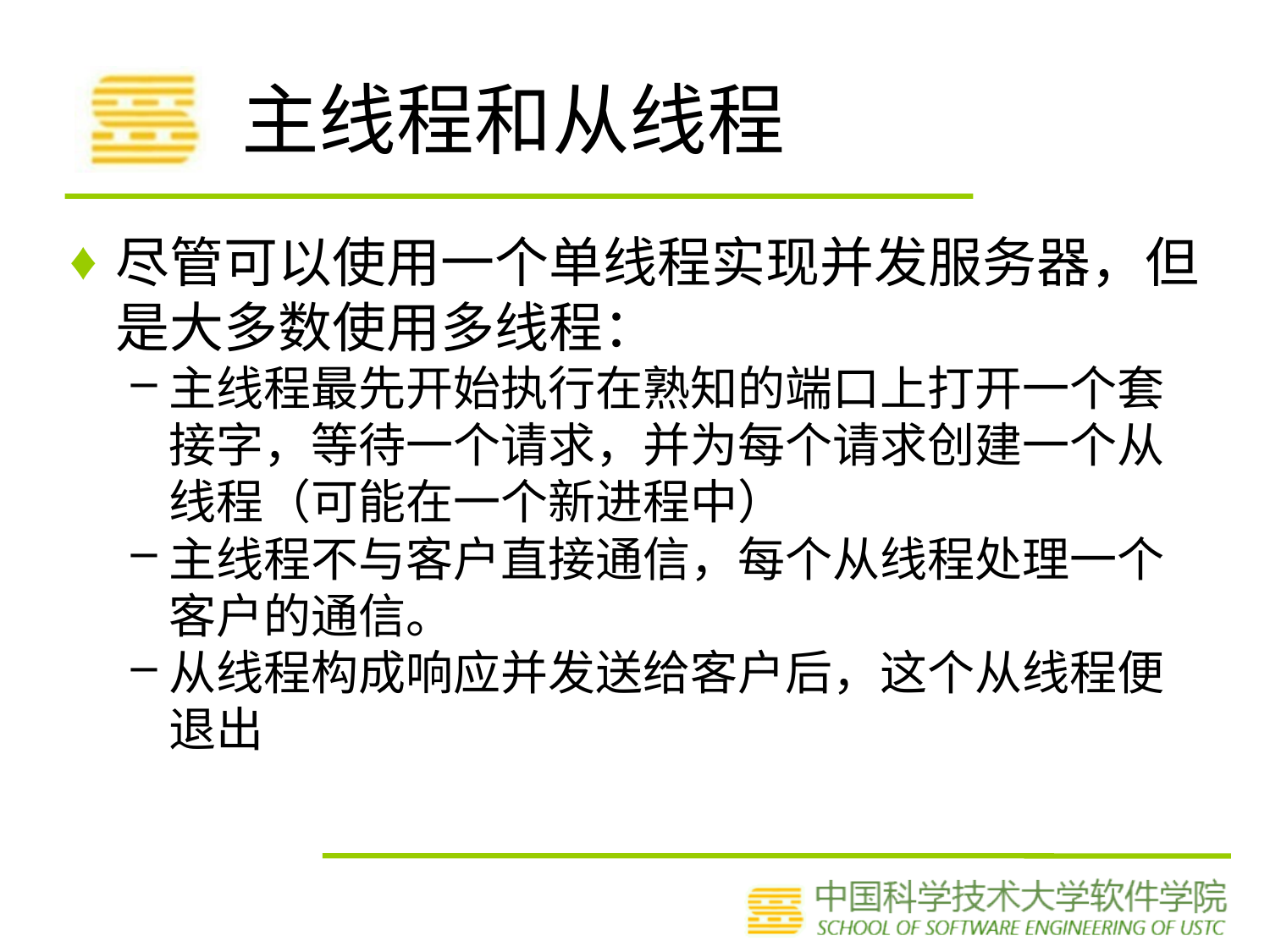

# 主线程和从线程
尽管可以使用一个单线程实现并发服务器，但是大多数使用多线程：
主线程最先开始执行在熟知的端口上打开一个套接字，等待一个请求，并为每个请求创建一个从线程（可能在一个新进程中）
主线程不与客户直接通信，每个从线程处理一个客户的通信。
从线程构成响应并发送给客户后，这个从线程便退出